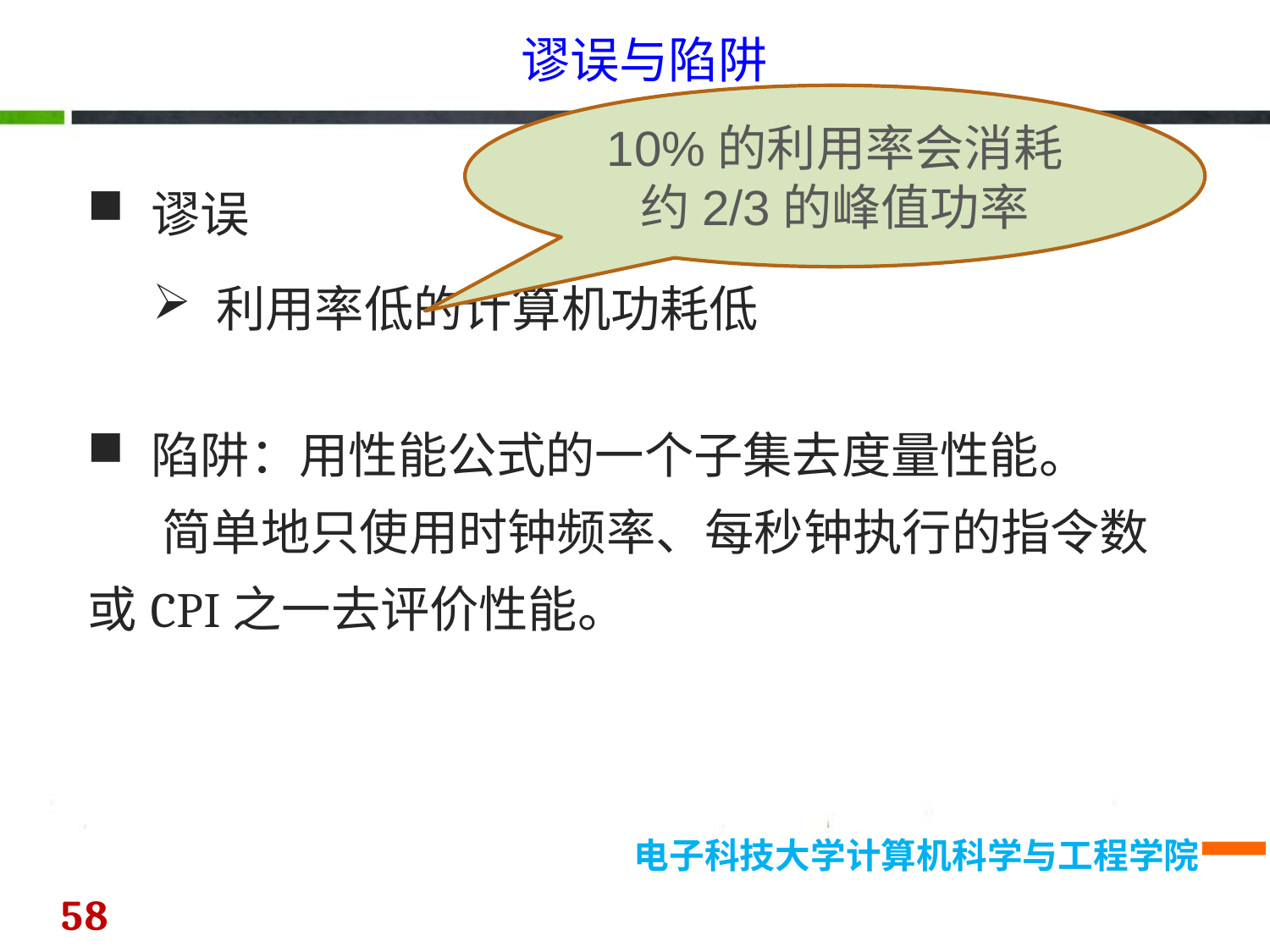

谬误与陷阱
10%的利用率会消耗约2/3的峰值功率
谬误
利用率低的计算机功耗低
陷阱：用性能公式的一个子集去度量性能。
简单地只使用时钟频率、每秒钟执行的指令数或CPI之一去评价性能。